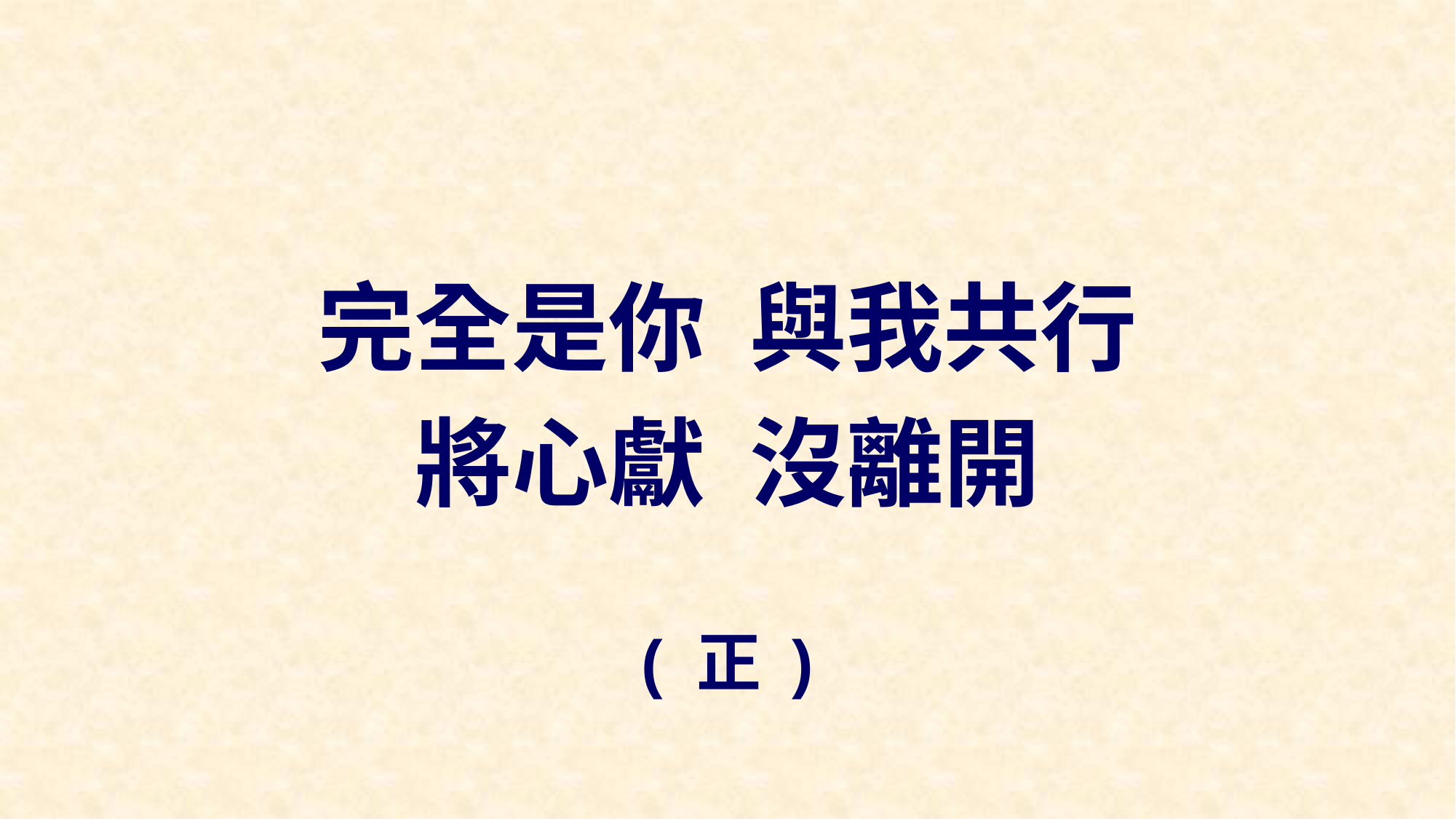

完全是你  與我共行
將心獻  沒離開
( 正 )